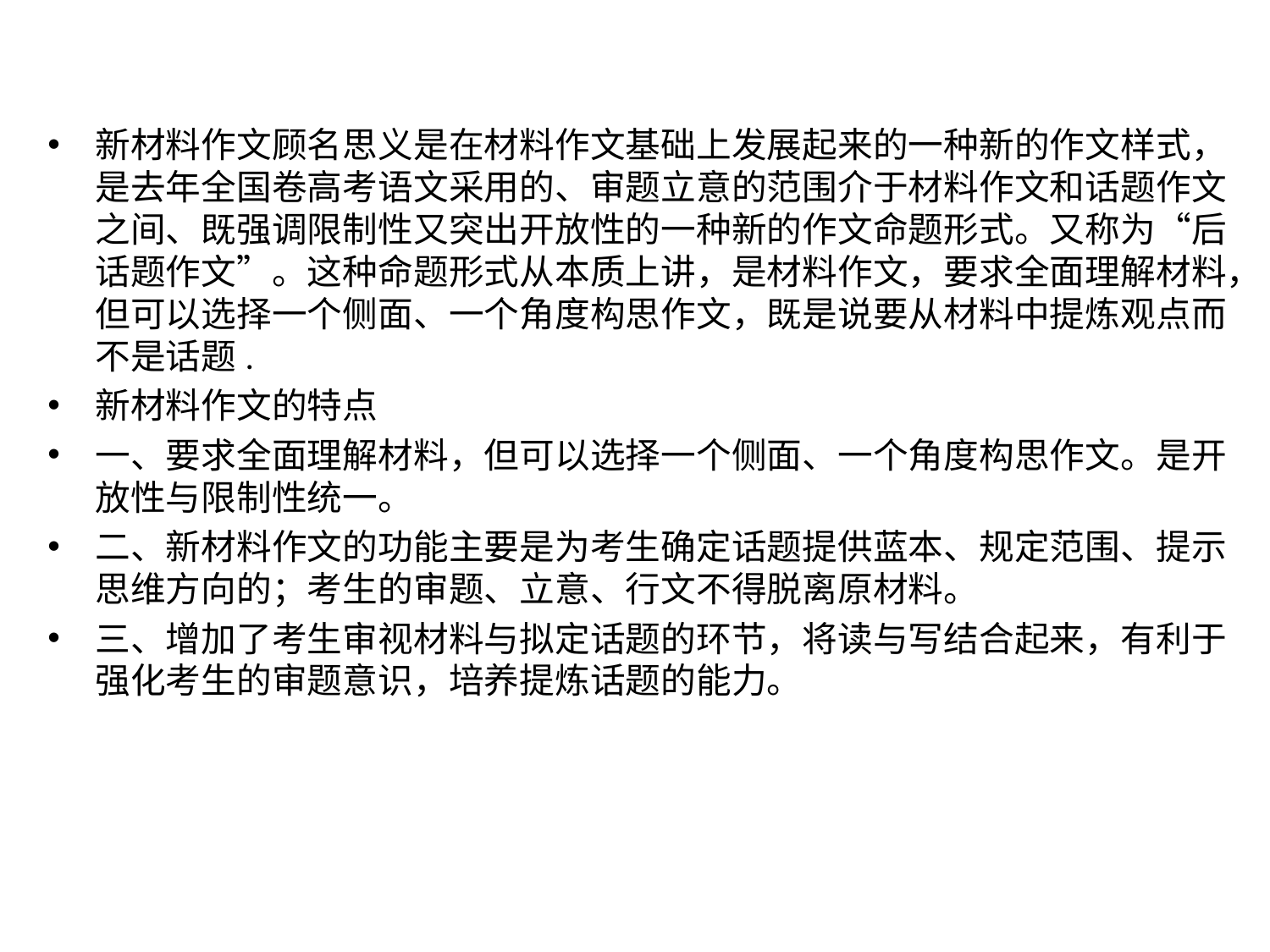

#
新材料作文顾名思义是在材料作文基础上发展起来的一种新的作文样式，是去年全国卷高考语文采用的、审题立意的范围介于材料作文和话题作文之间、既强调限制性又突出开放性的一种新的作文命题形式。又称为“后话题作文”。这种命题形式从本质上讲，是材料作文，要求全面理解材料，但可以选择一个侧面、一个角度构思作文，既是说要从材料中提炼观点而不是话题.
新材料作文的特点
一、要求全面理解材料，但可以选择一个侧面、一个角度构思作文。是开放性与限制性统一。
二、新材料作文的功能主要是为考生确定话题提供蓝本、规定范围、提示思维方向的；考生的审题、立意、行文不得脱离原材料。
三、增加了考生审视材料与拟定话题的环节，将读与写结合起来，有利于强化考生的审题意识，培养提炼话题的能力。